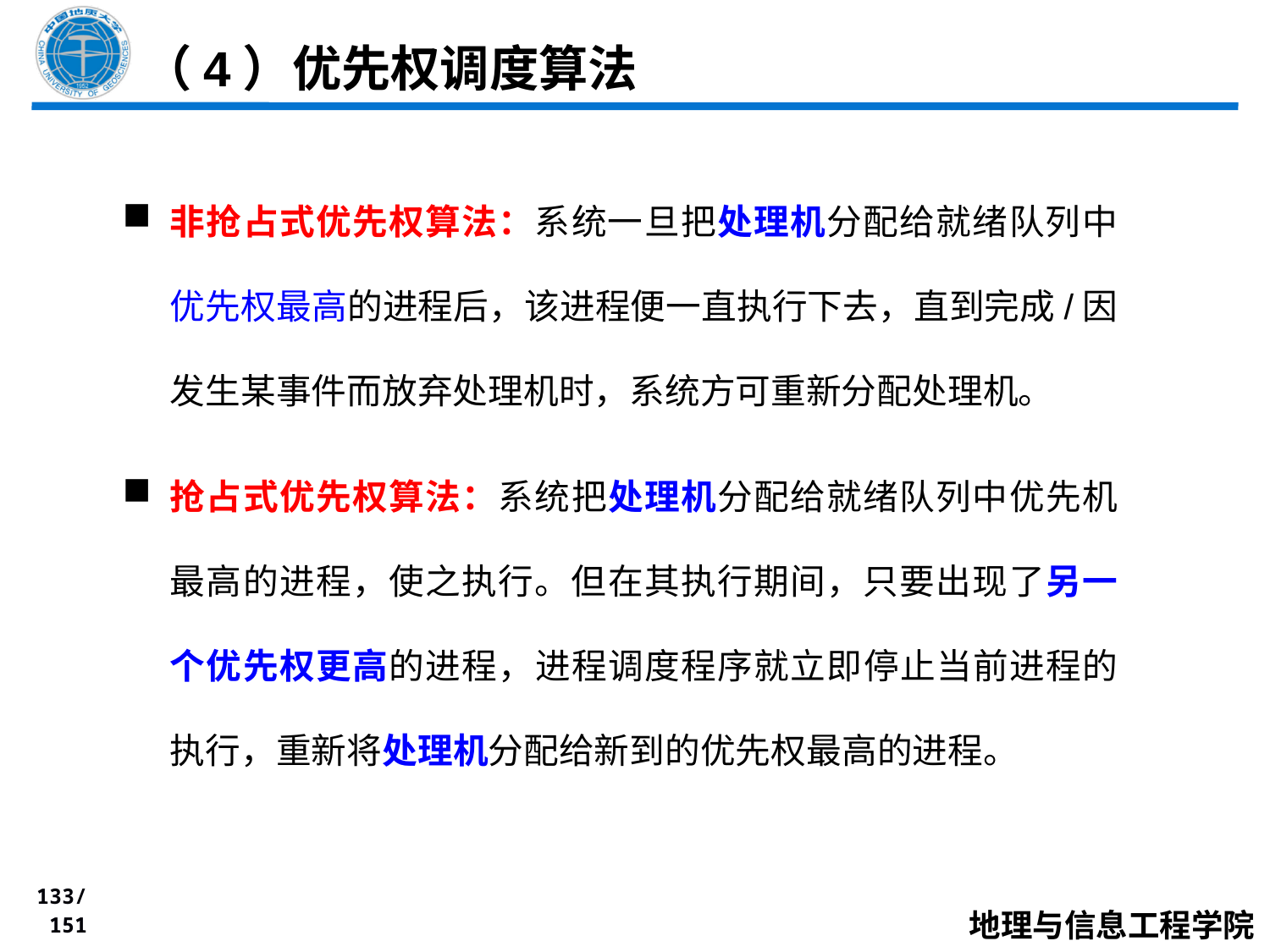

（4）优先权调度算法
非抢占式优先权算法：系统一旦把处理机分配给就绪队列中优先权最高的进程后，该进程便一直执行下去，直到完成/因发生某事件而放弃处理机时，系统方可重新分配处理机。
抢占式优先权算法：系统把处理机分配给就绪队列中优先机最高的进程，使之执行。但在其执行期间，只要出现了另一个优先权更高的进程，进程调度程序就立即停止当前进程的执行，重新将处理机分配给新到的优先权最高的进程。